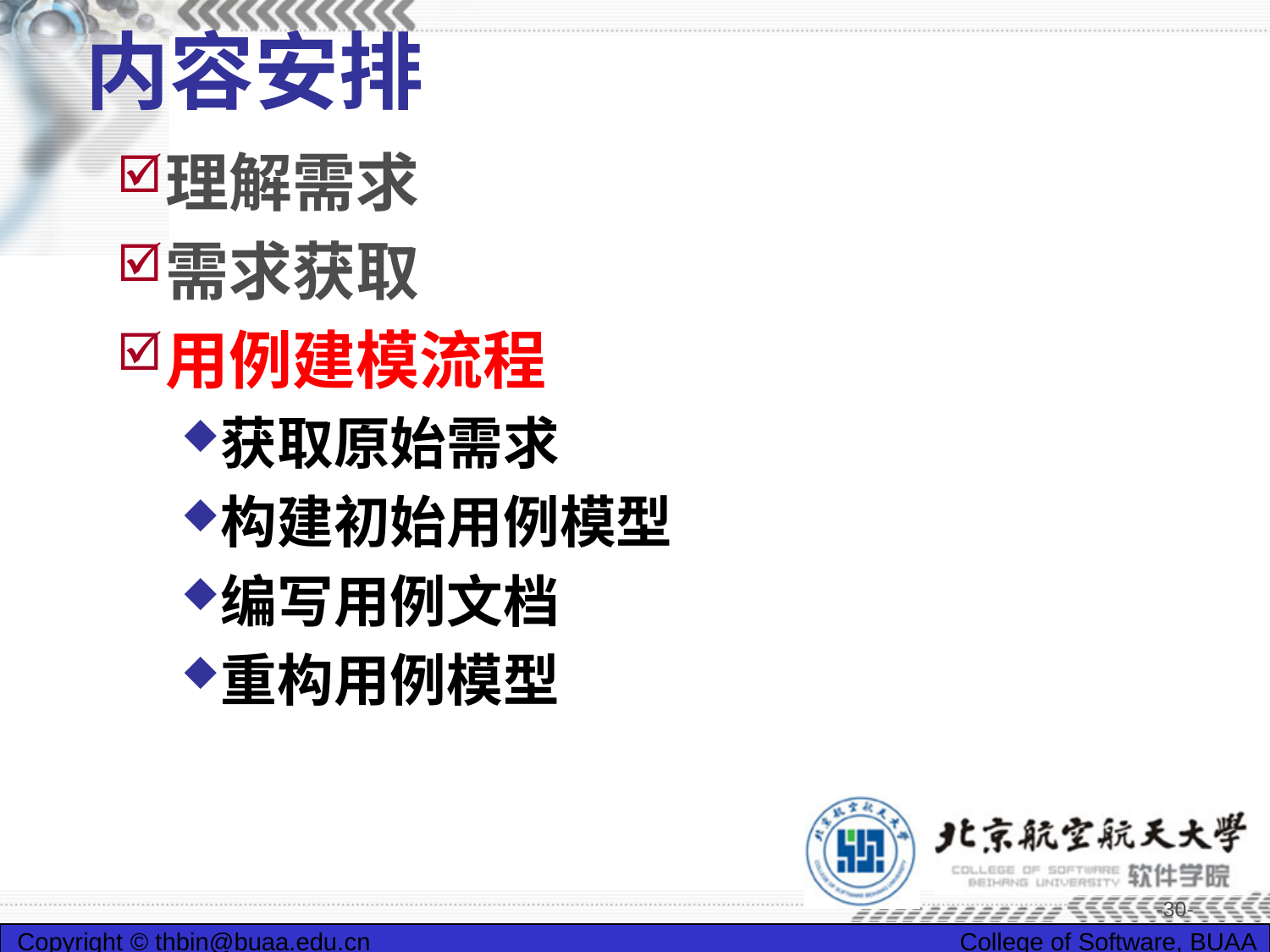

# 内容安排
理解需求
需求获取
用例建模流程
获取原始需求
构建初始用例模型
编写用例文档
重构用例模型
-30-